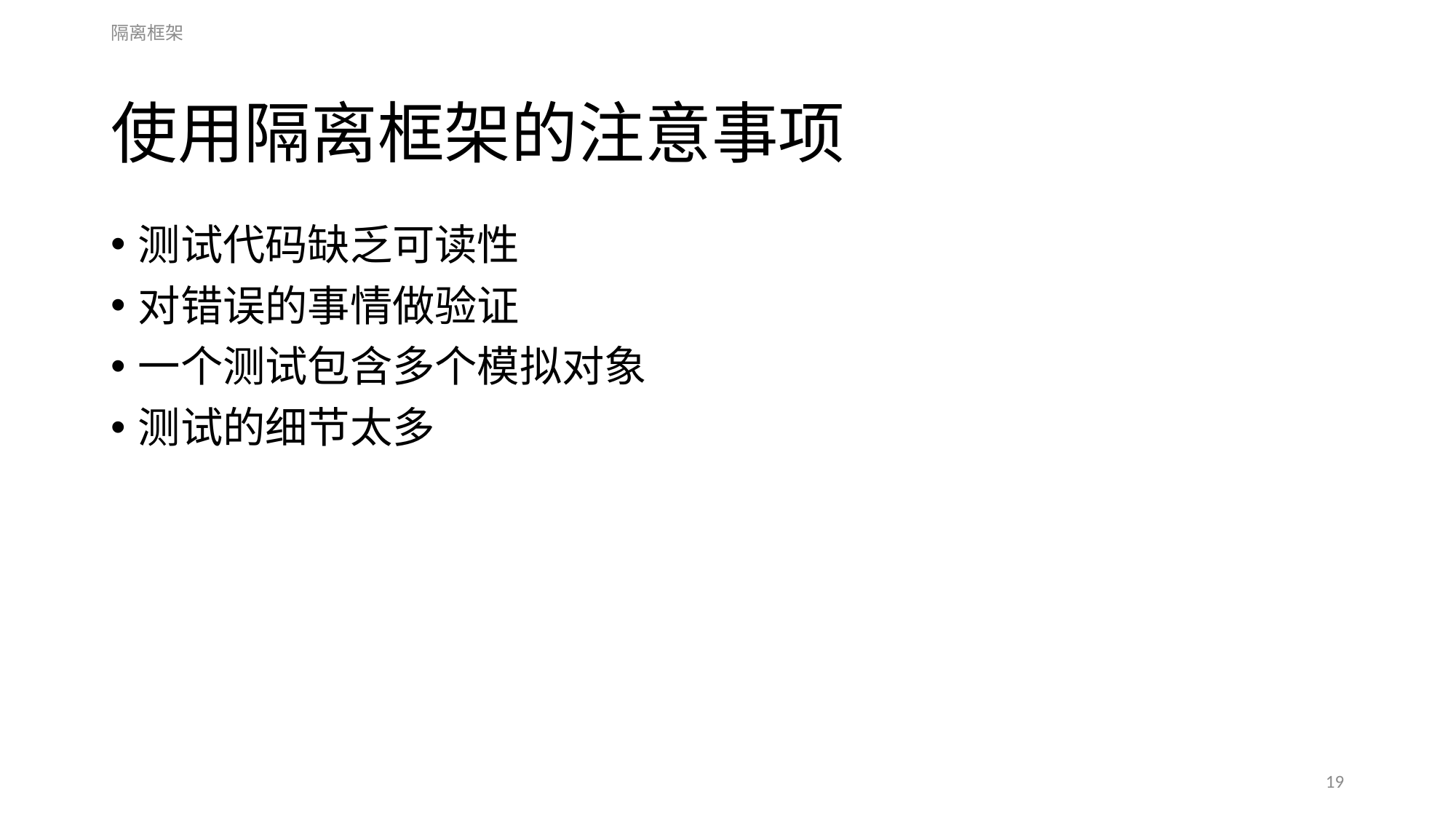

隔离框架
# 使用隔离框架的注意事项
测试代码缺乏可读性
对错误的事情做验证
一个测试包含多个模拟对象
测试的细节太多
19